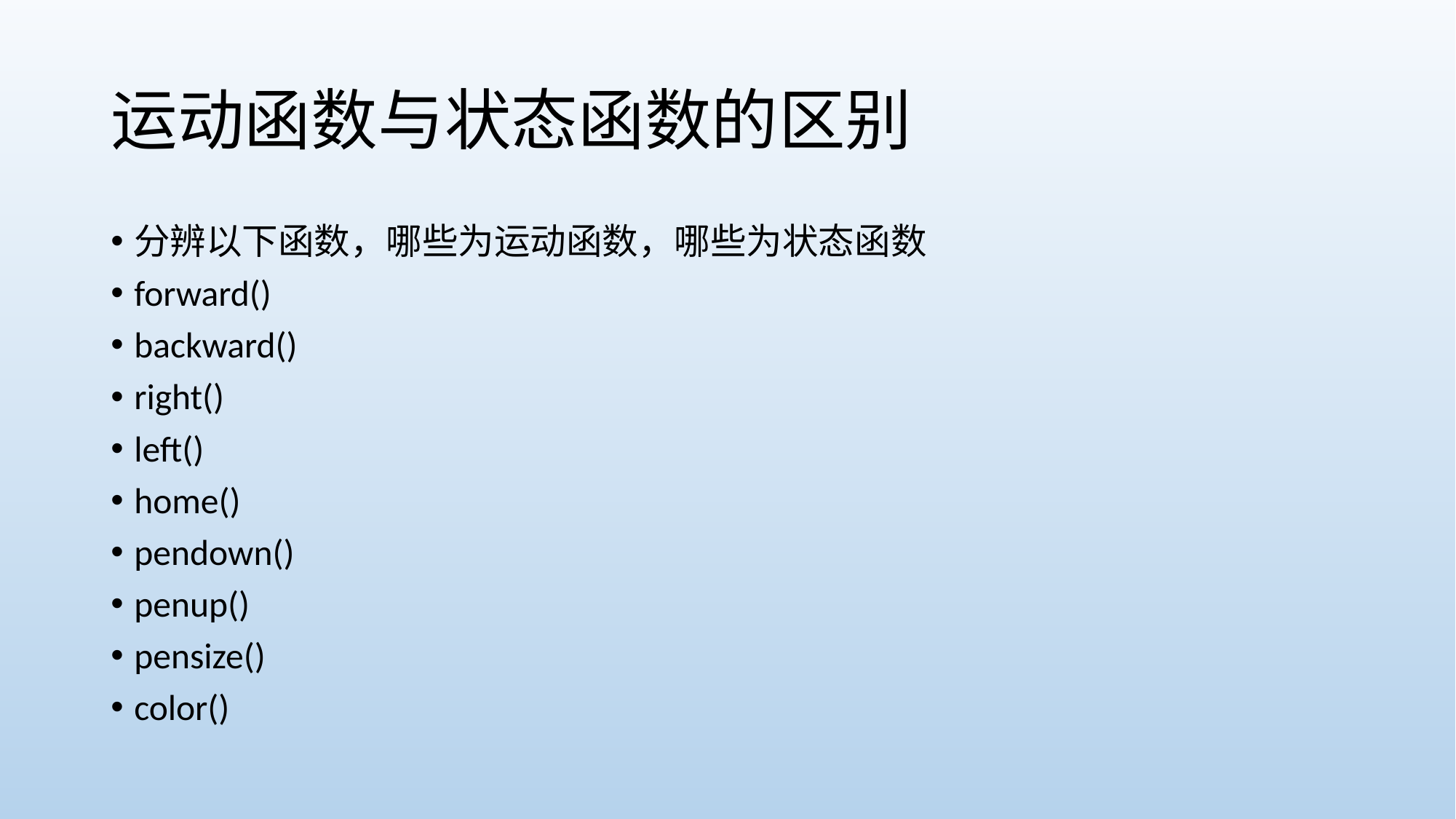

# 运动函数与状态函数的区别
分辨以下函数，哪些为运动函数，哪些为状态函数
forward()
backward()
right()
left()
home()
pendown()
penup()
pensize()
color()